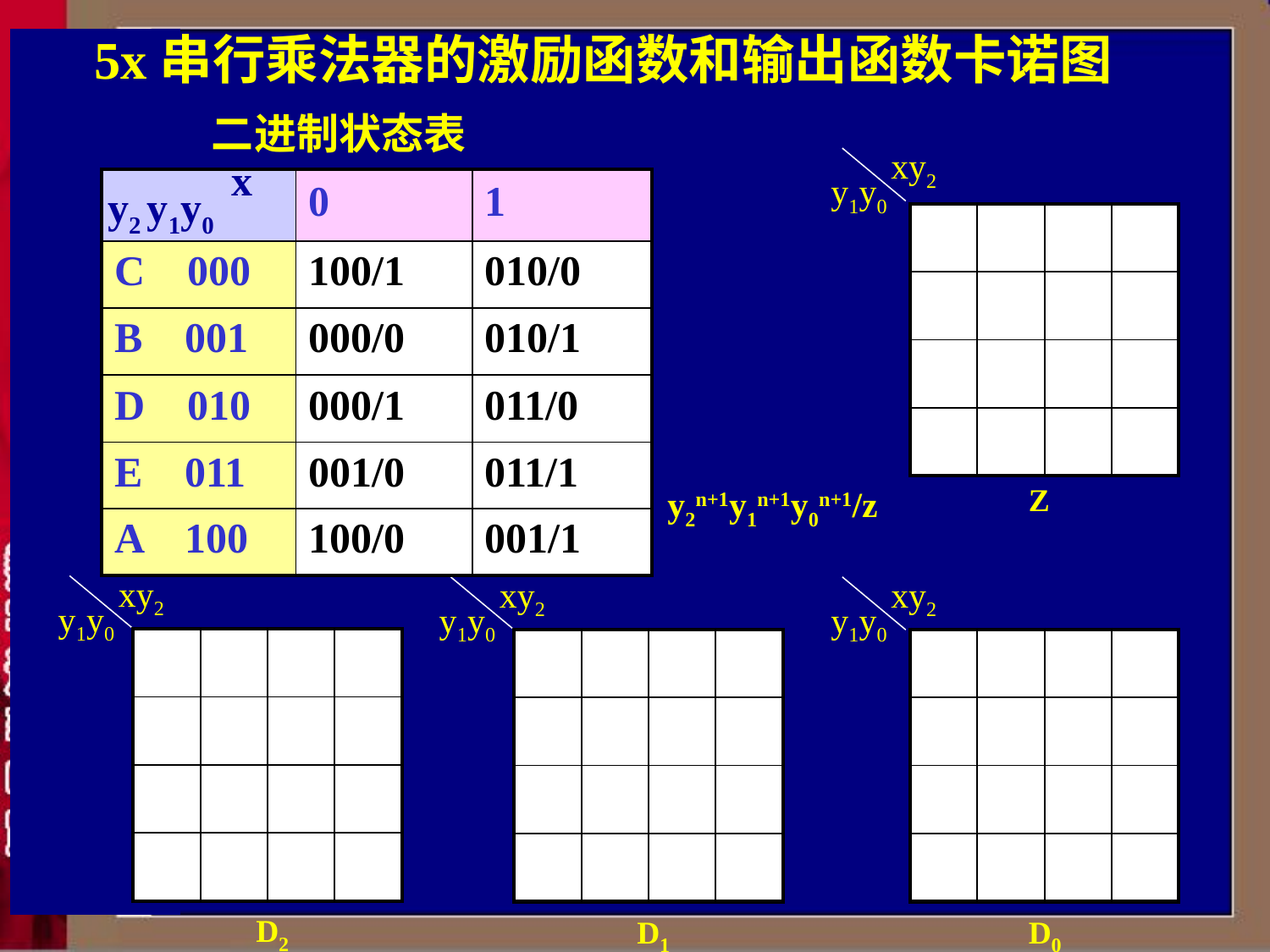

# 5x串行乘法器的激励函数和输出函数卡诺图

二进制状态表
xy2
x
y2 y1y0

y1y0
|  | 0 | 1 |
| --- | --- | --- |
| C 000 | 100/1 | 010/0 |
| B 001 | 000/0 | 010/1 |
| D 010 | 000/1 | 011/0 |
| E 011 | 001/0 | 011/1 |
| A 100 | 100/0 | 001/1 |
|  |  |  |  |
| --- | --- | --- | --- |
|  |  |  |  |
|  |  |  |  |
|  |  |  |  |
Z
y2n+1y1n+1y0n+1/z
xy2
xy2
xy2

y1y0
y1y0
y1y0
|  |  |  |  |
| --- | --- | --- | --- |
|  |  |  |  |
|  |  |  |  |
|  |  |  |  |
|  |  |  |  |
| --- | --- | --- | --- |
|  |  |  |  |
|  |  |  |  |
|  |  |  |  |
|  |  |  |  |
| --- | --- | --- | --- |
|  |  |  |  |
|  |  |  |  |
|  |  |  |  |
D2
D1
D0